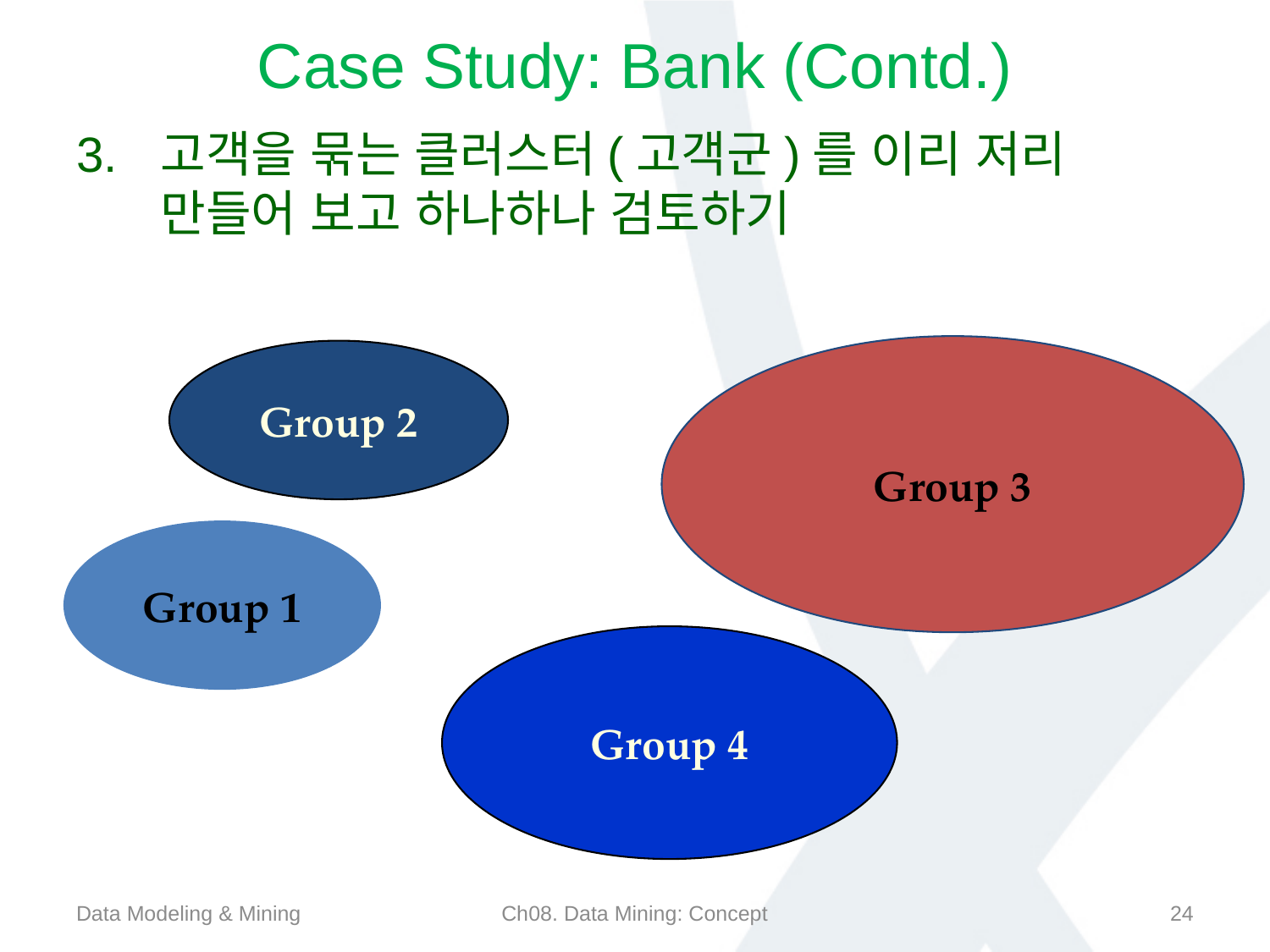

# Case Study: Bank (Contd.)
고객을 묶는 클러스터(고객군)를 이리 저리 만들어 보고 하나하나 검토하기

Group 3
Group 2
Group 1
Group 4
Data Modeling & Mining
Ch08. Data Mining: Concept
24